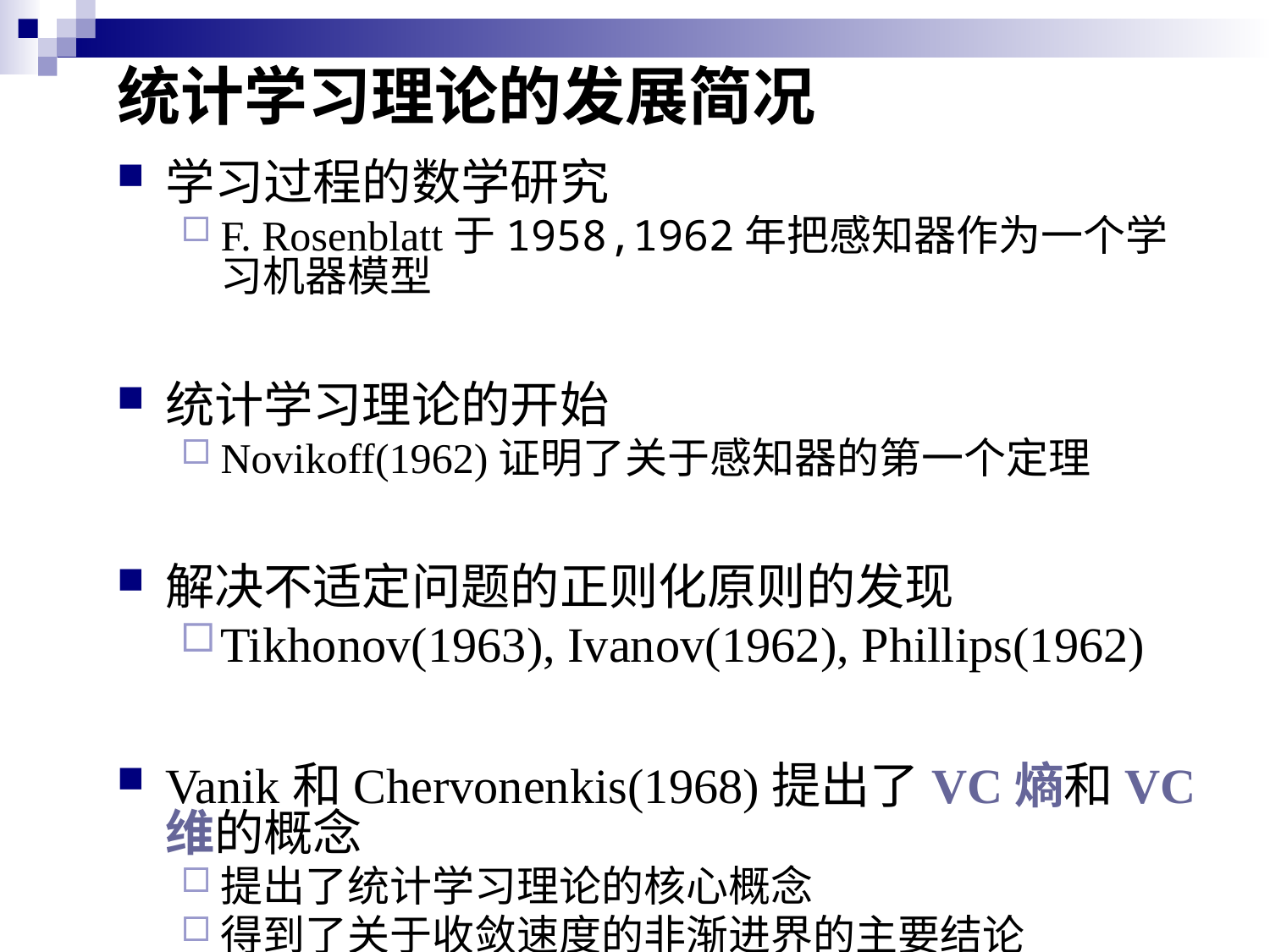

# 统计学习理论的发展简况
学习过程的数学研究
F. Rosenblatt于1958,1962年把感知器作为一个学习机器模型

统计学习理论的开始
Novikoff(1962)证明了关于感知器的第一个定理

解决不适定问题的正则化原则的发现
Tikhonov(1963), Ivanov(1962), Phillips(1962)

Vanik和Chervonenkis(1968)提出了VC熵和VC维的概念
提出了统计学习理论的核心概念
得到了关于收敛速度的非渐进界的主要结论